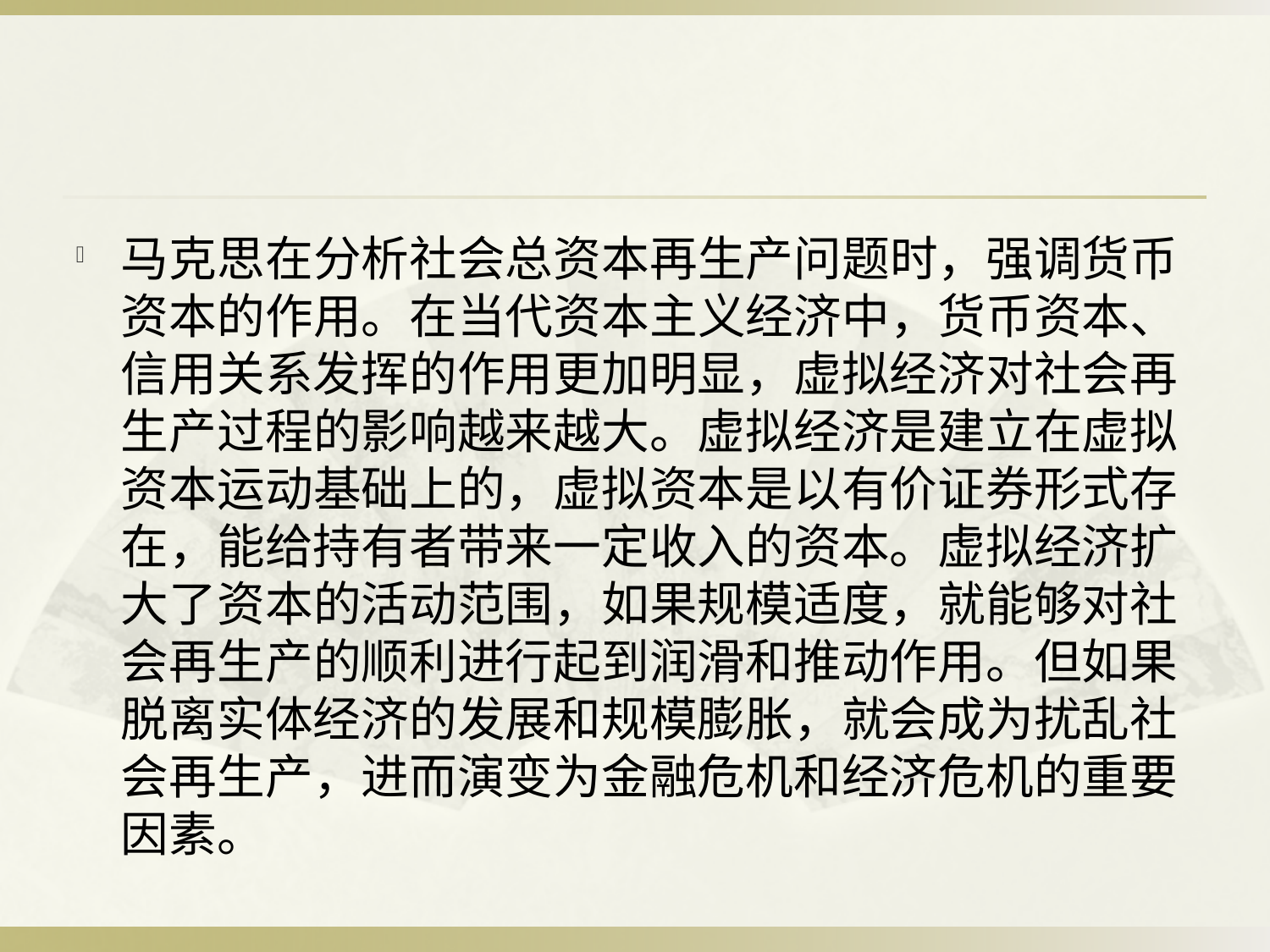

#
马克思在分析社会总资本再生产问题时，强调货币资本的作用。在当代资本主义经济中，货币资本、信用关系发挥的作用更加明显，虚拟经济对社会再生产过程的影响越来越大。虚拟经济是建立在虚拟资本运动基础上的，虚拟资本是以有价证券形式存在，能给持有者带来一定收入的资本。虚拟经济扩大了资本的活动范围，如果规模适度，就能够对社会再生产的顺利进行起到润滑和推动作用。但如果脱离实体经济的发展和规模膨胀，就会成为扰乱社会再生产，进而演变为金融危机和经济危机的重要因素。